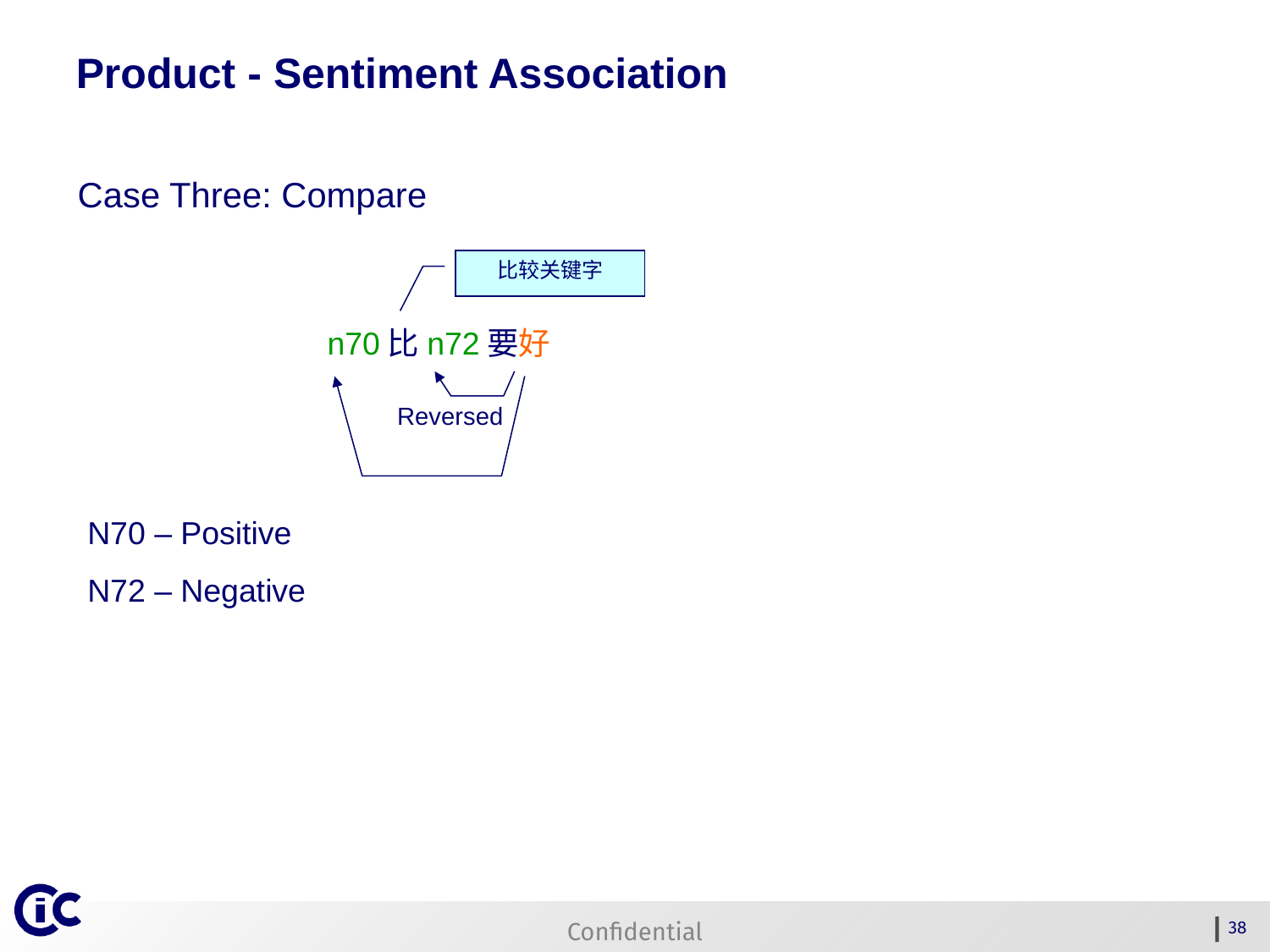

Product - Sentiment Association
Case Three: Compare
比较关键字
n70比n72要好

Reversed
N70 – Positive
N72 – Negative